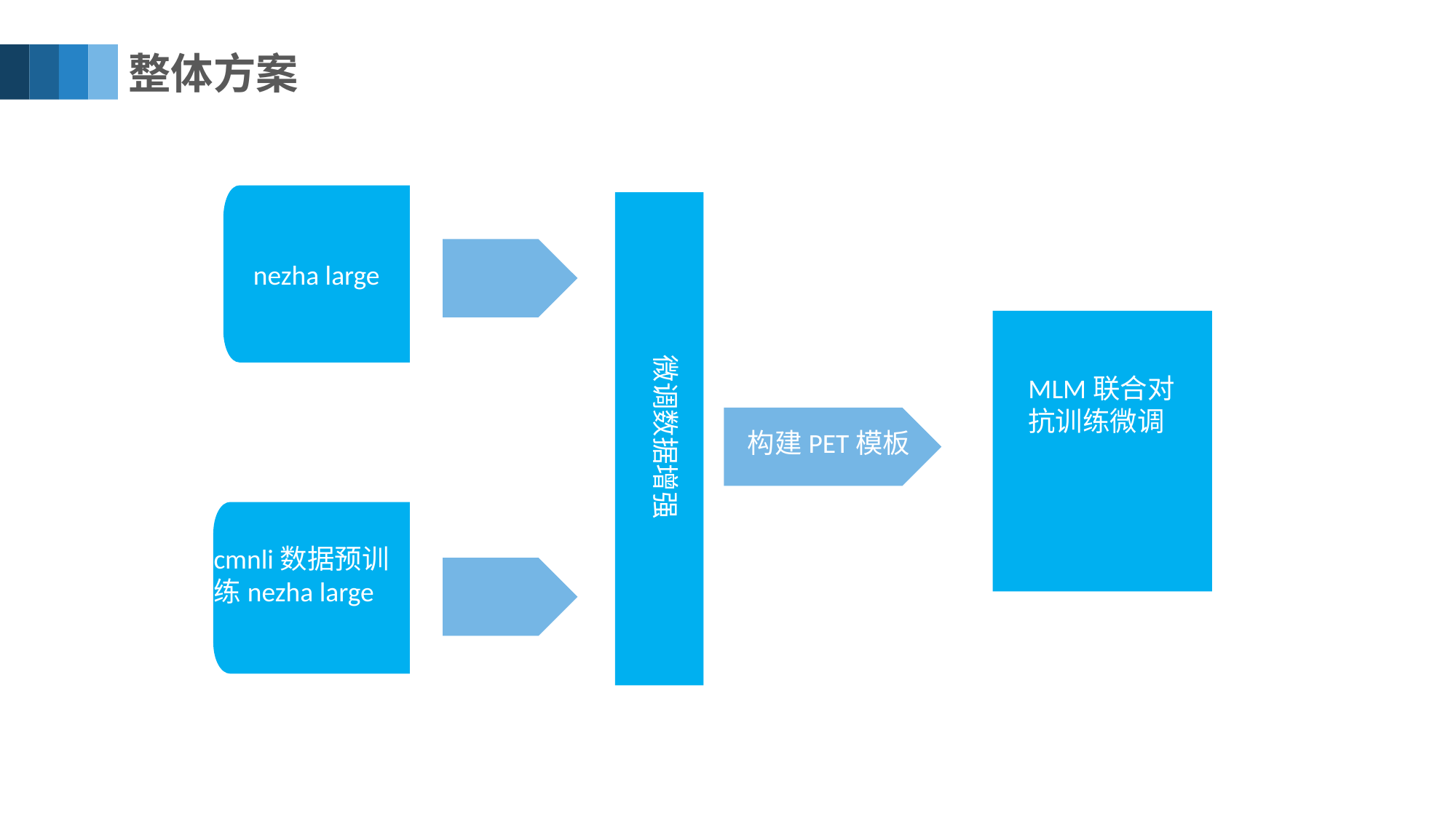

整体方案

nezha large

Bert+CNN+MaxPooling

 微调数据增强

MLM联合对抗训练微调

构建PET模板

cmnli数据预训练nezha large

Roberta_Bert+CNN+MaxPooling